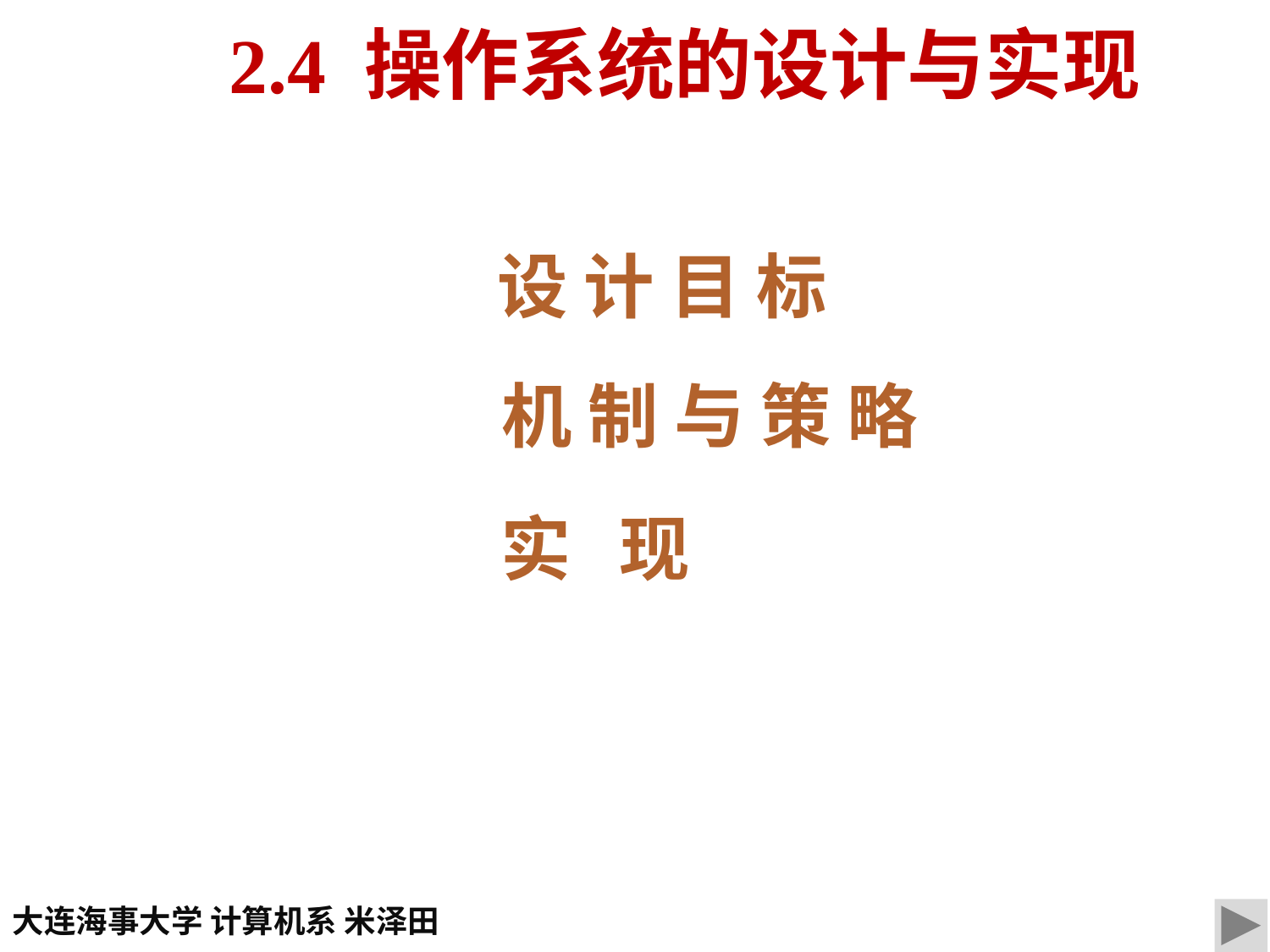

2.4 操作系统的设计与实现
设 计 目 标
机 制 与 策 略
实   现
大连海事大学 计算机系 米泽田